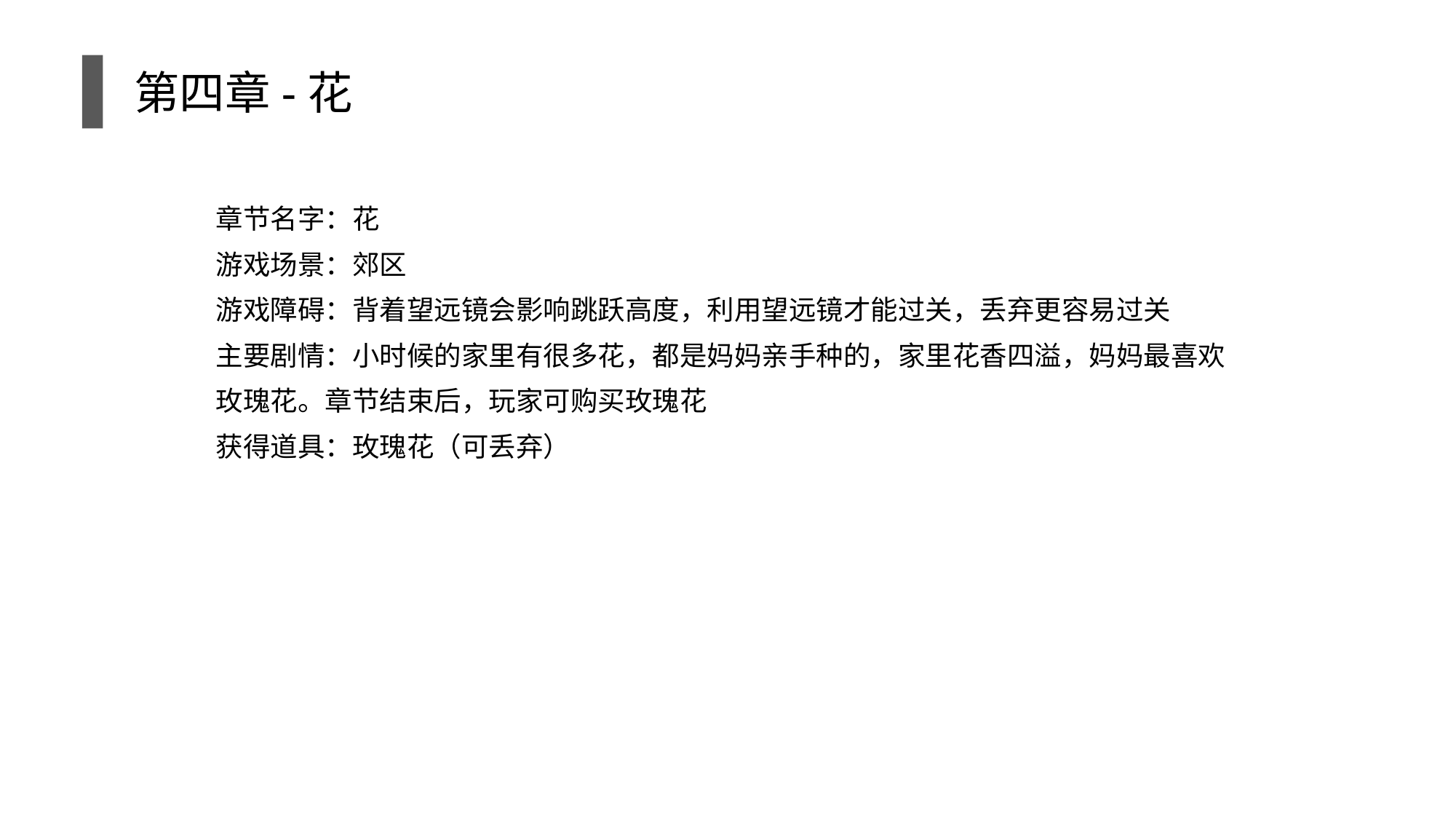

第四章-花
章节名字：花
游戏场景：郊区
游戏障碍：背着望远镜会影响跳跃高度，利用望远镜才能过关，丢弃更容易过关
主要剧情：小时候的家里有很多花，都是妈妈亲手种的，家里花香四溢，妈妈最喜欢玫瑰花。章节结束后，玩家可购买玫瑰花
获得道具：玫瑰花（可丢弃）